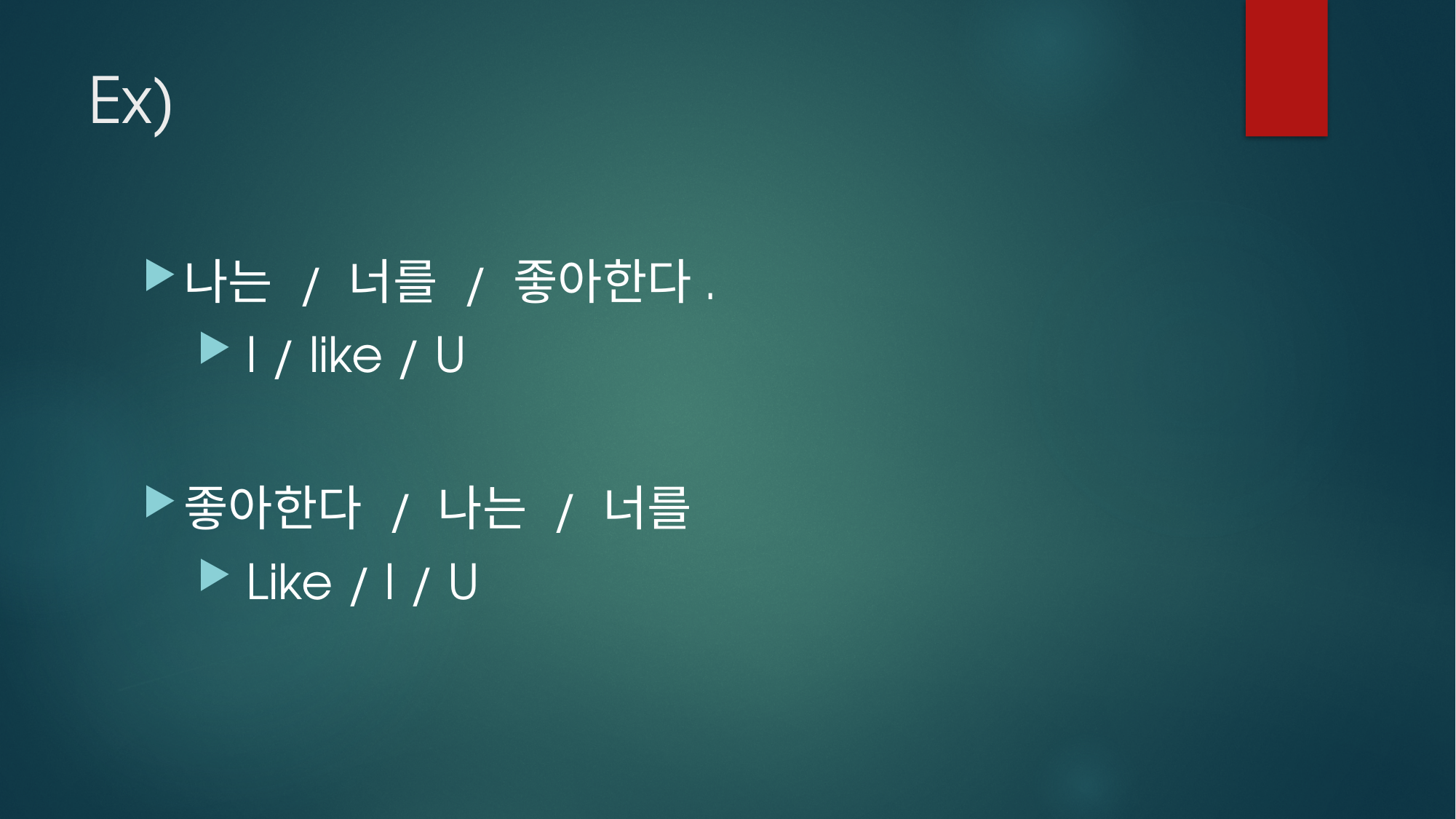

# Ex)
나는 / 너를 / 좋아한다.
 I / like / U

좋아한다 / 나는 / 너를
 Like / I / U